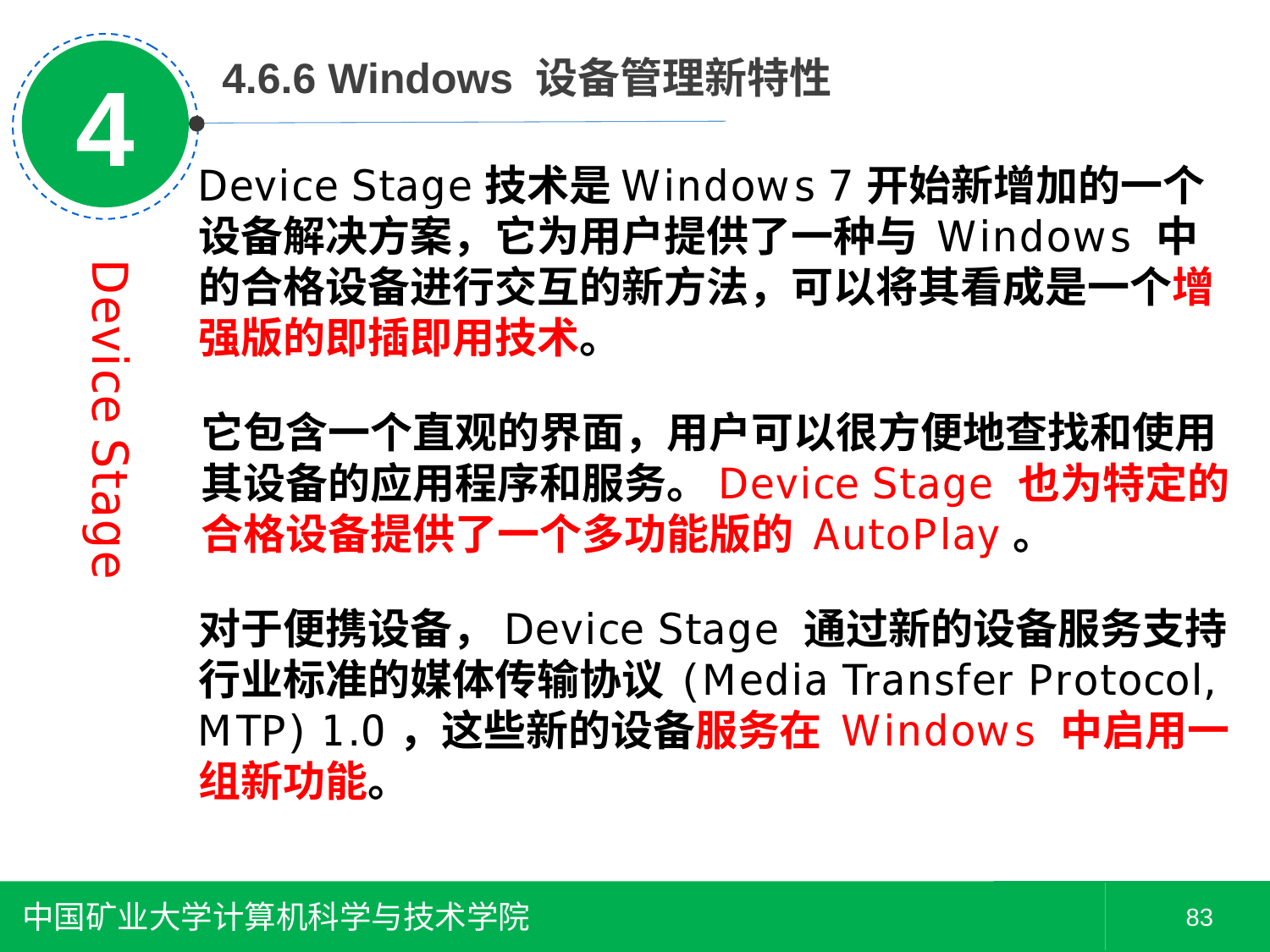

4
  4.6.6 Windows 设备管理新特性

Device Stage技术是Windows 7开始新增加的一个设备解决方案，它为用户提供了一种与 Windows 中的合格设备进行交互的新方法，可以将其看成是一个增强版的即插即用技术。
Device Stage
它包含一个直观的界面，用户可以很方便地查找和使用其设备的应用程序和服务。Device Stage 也为特定的合格设备提供了一个多功能版的 AutoPlay。
对于便携设备，Device Stage 通过新的设备服务支持行业标准的媒体传输协议 (Media Transfer Protocol, MTP) 1.0，这些新的设备服务在 Windows 中启用一组新功能。